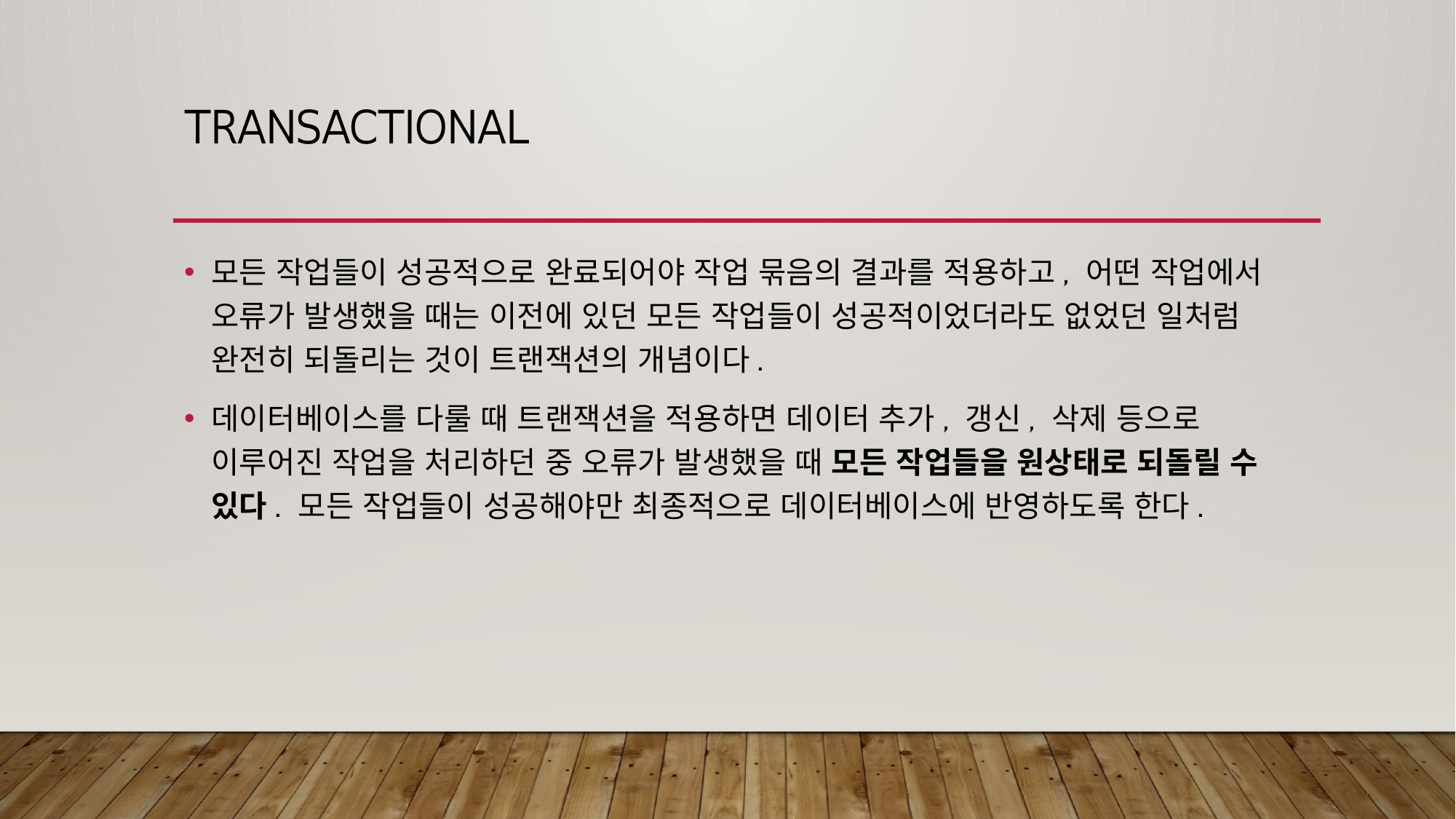

# transactional
모든 작업들이 성공적으로 완료되어야 작업 묶음의 결과를 적용하고, 어떤 작업에서 오류가 발생했을 때는 이전에 있던 모든 작업들이 성공적이었더라도 없었던 일처럼 완전히 되돌리는 것이 트랜잭션의 개념이다.
데이터베이스를 다룰 때 트랜잭션을 적용하면 데이터 추가, 갱신, 삭제 등으로 이루어진 작업을 처리하던 중 오류가 발생했을 때 모든 작업들을 원상태로 되돌릴 수 있다. 모든 작업들이 성공해야만 최종적으로 데이터베이스에 반영하도록 한다.